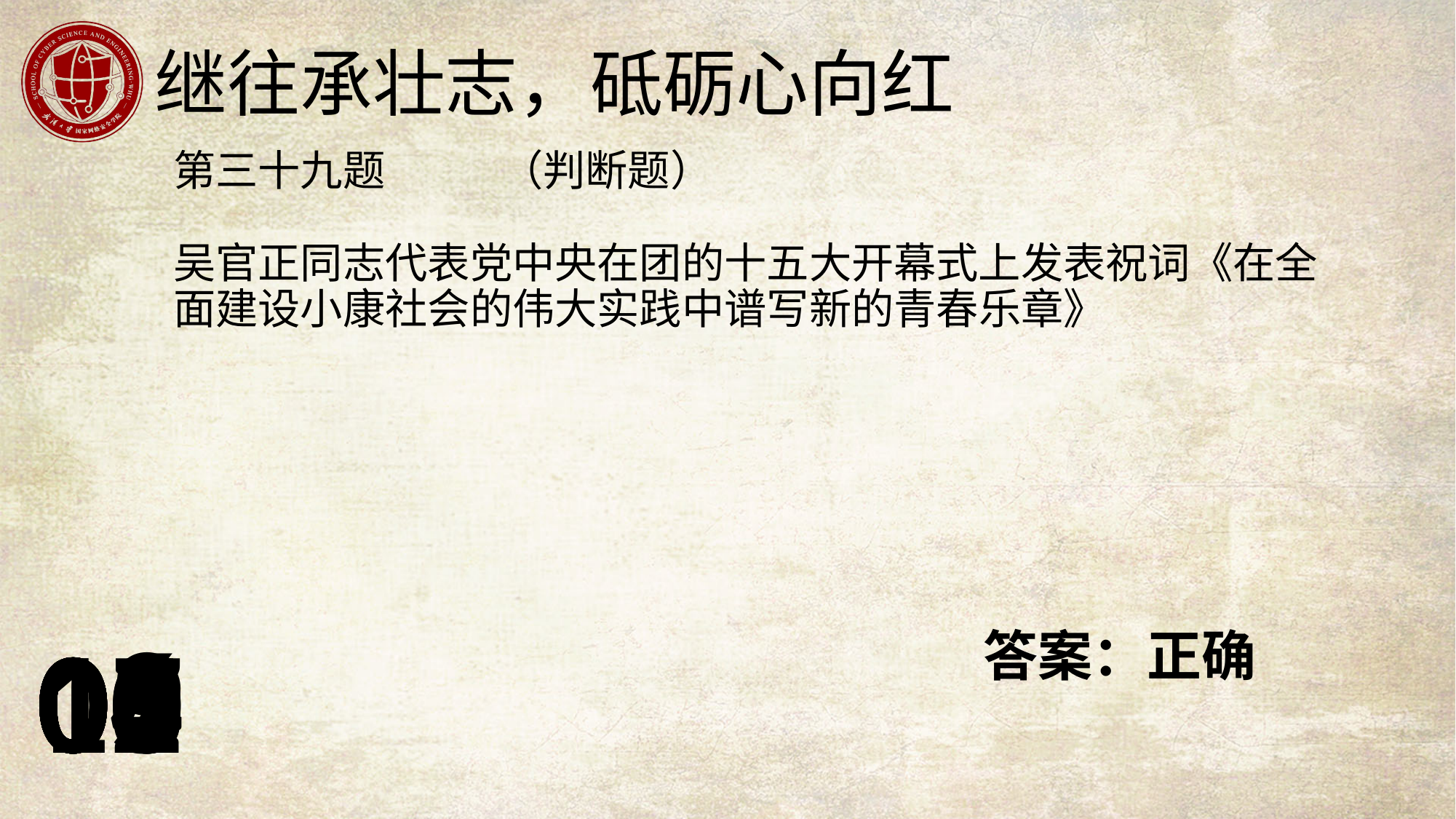

第三十九题		（判断题）

吴官正同志代表党中央在团的十五大开幕式上发表祝词《在全面建设小康社会的伟大实践中谱写新的青春乐章》
答案：正确